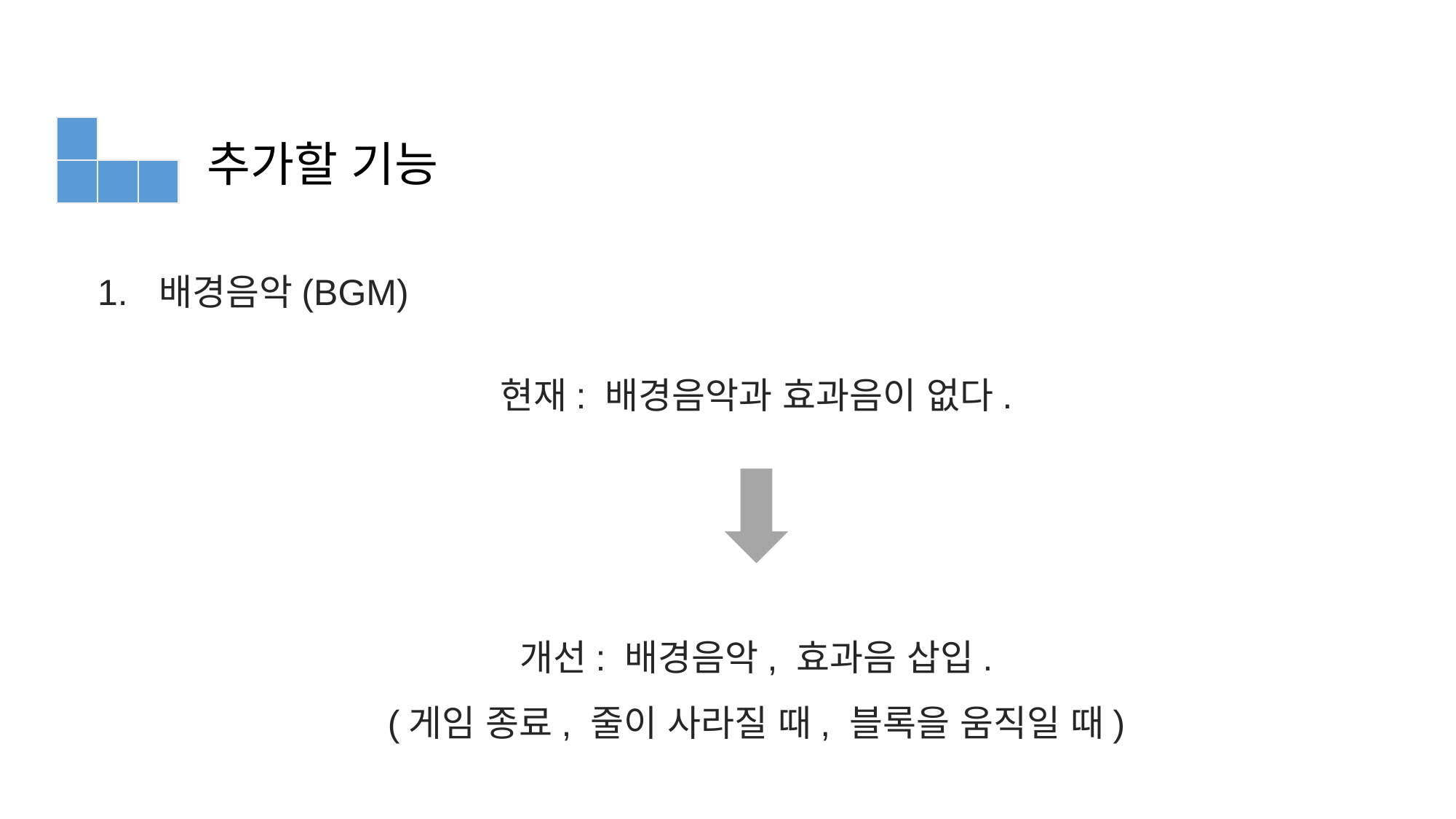

# 추가할 기능
배경음악(BGM)

현재: 배경음악과 효과음이 없다.

개선: 배경음악, 효과음 삽입.
(게임 종료, 줄이 사라질 때, 블록을 움직일 때)